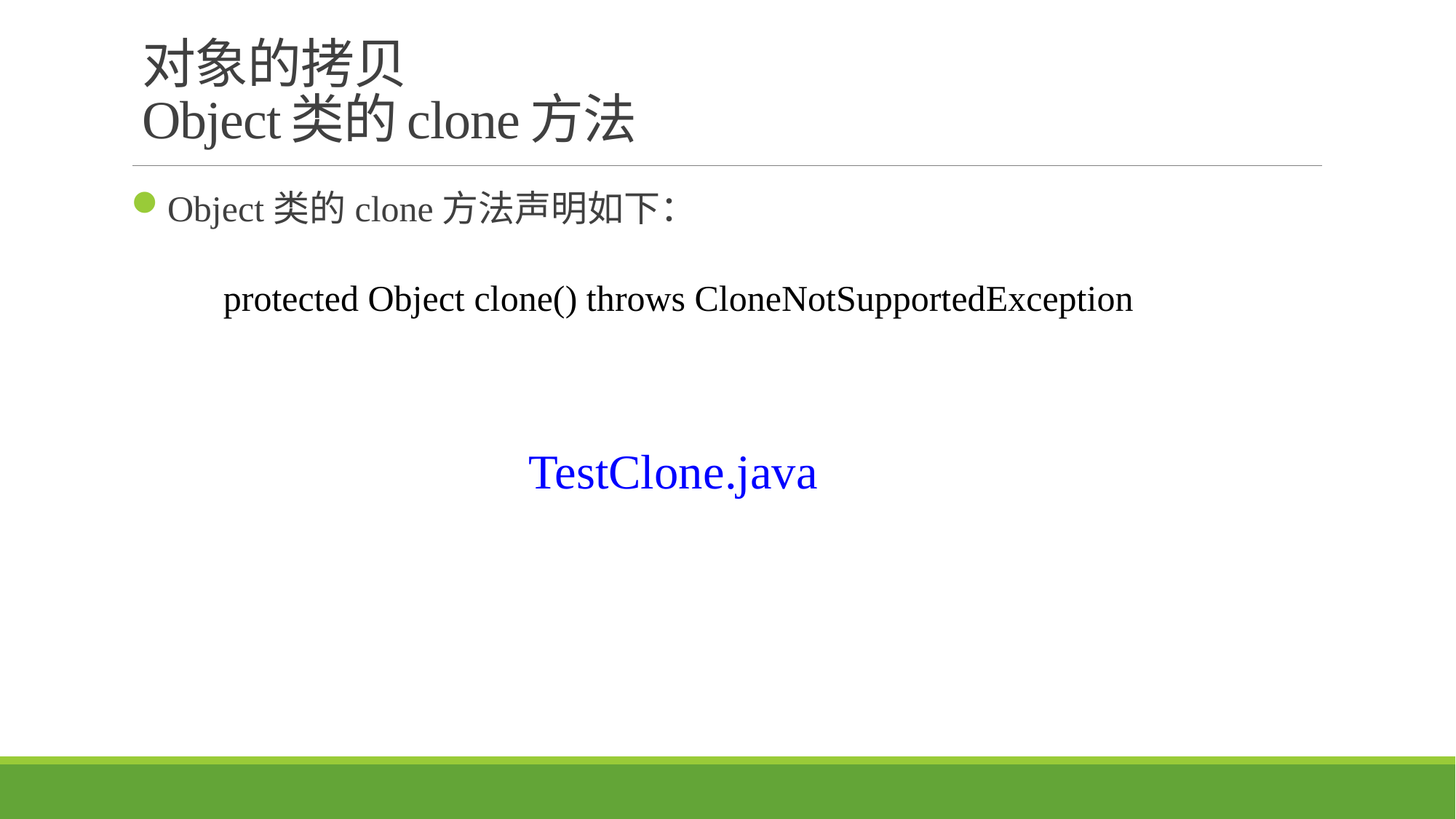

# 对象的拷贝 Object类的clone方法
Object类的clone方法声明如下：

protected Object clone() throws CloneNotSupportedException
TestClone.java